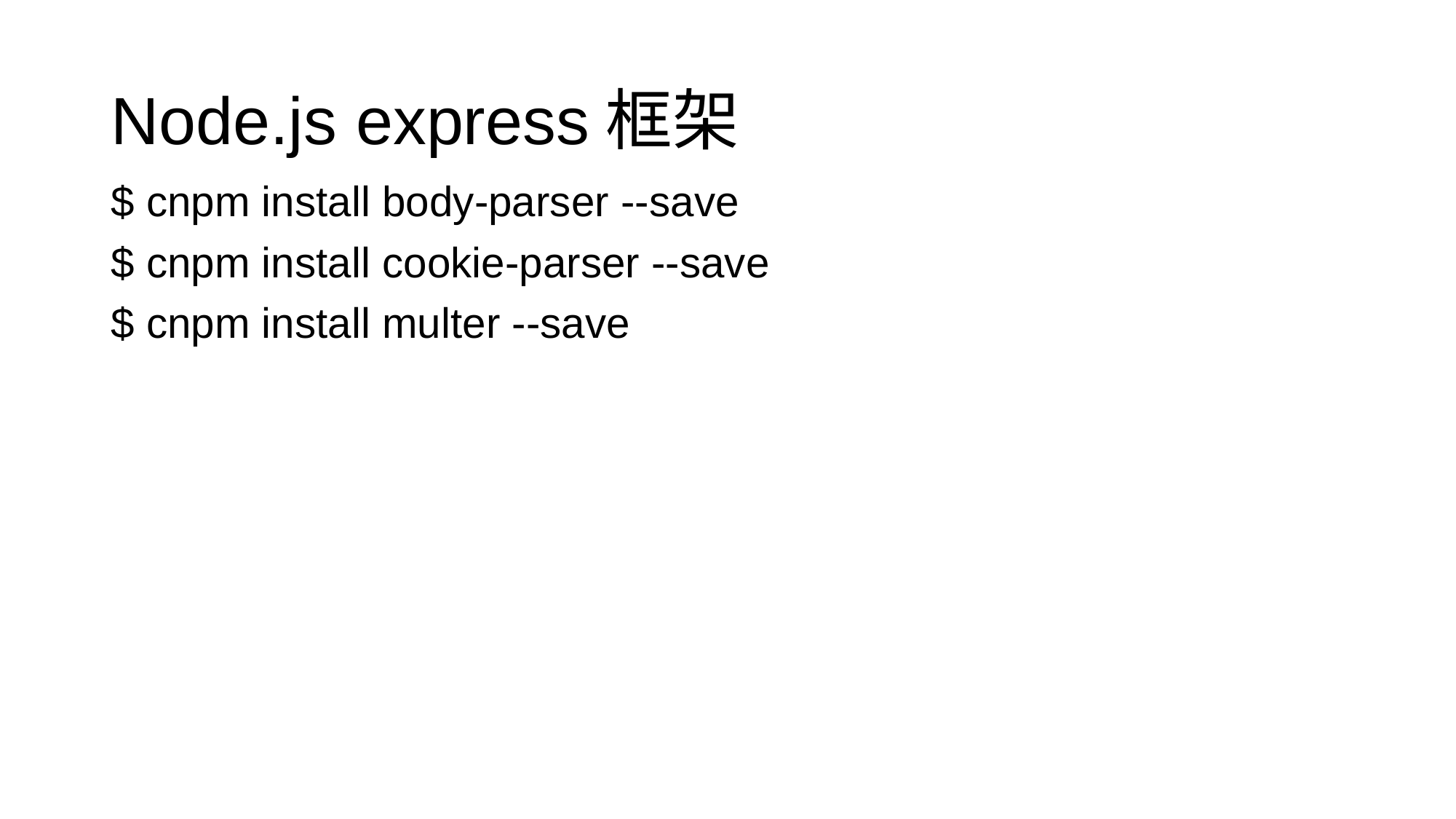

# Node.js express框架
$ cnpm install body-parser --save
$ cnpm install cookie-parser --save
$ cnpm install multer --save